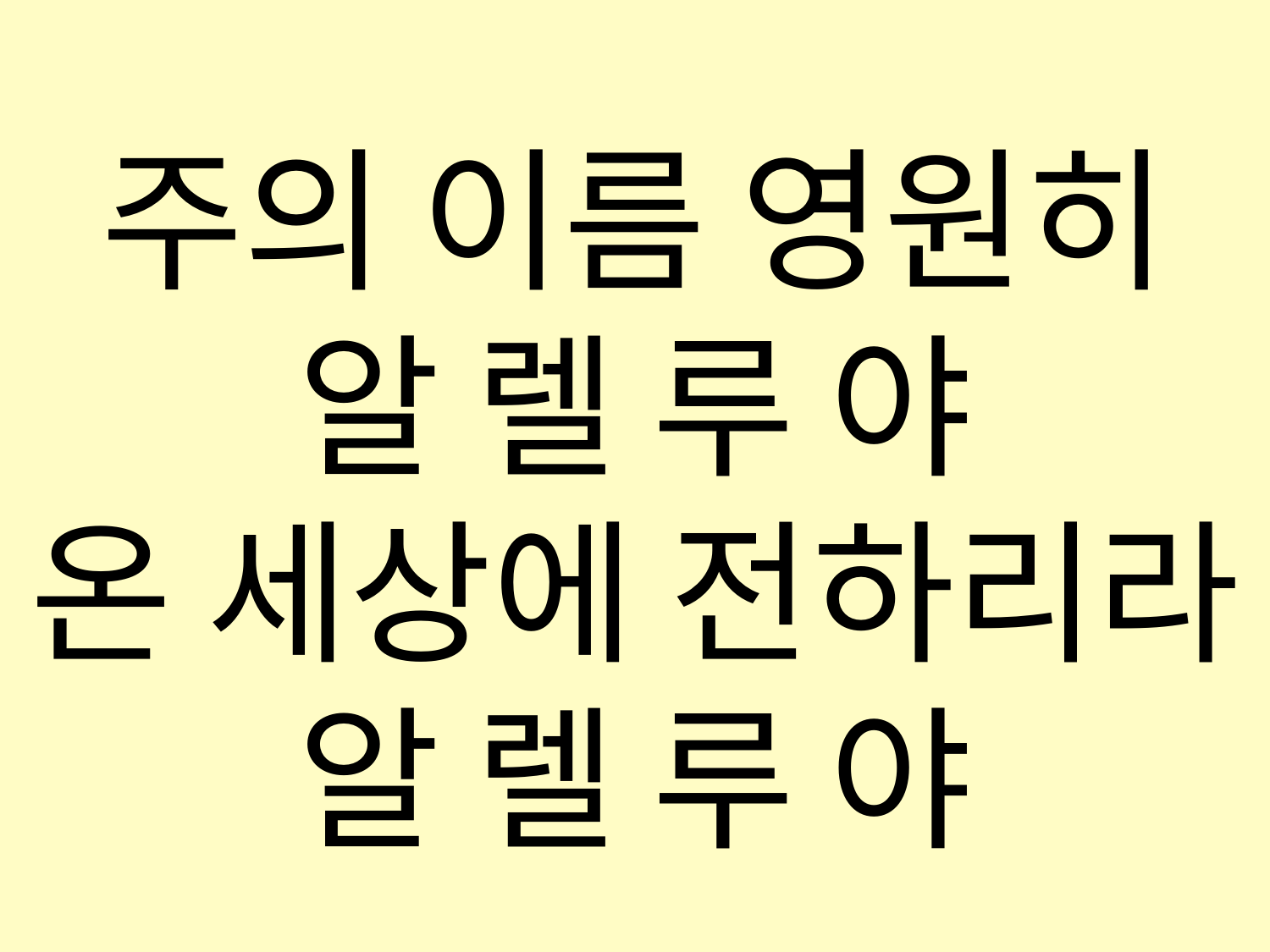

주의 이름 영원히
알 렐 루 야
온 세상에 전하리라
알 렐 루 야